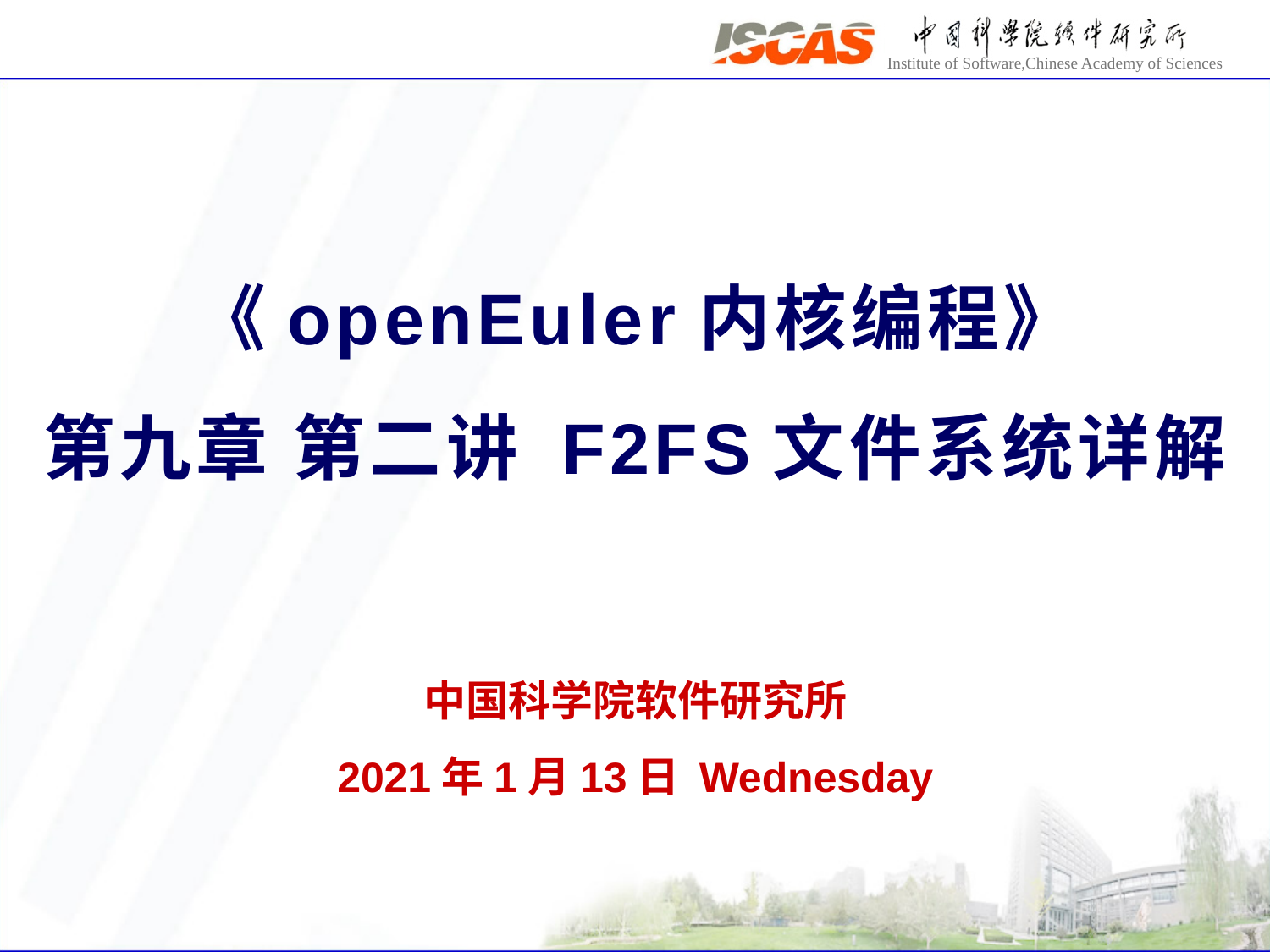

《openEuler内核编程》
第九章 第二讲 F2FS文件系统详解
中国科学院软件研究所
2021年1月13日 Wednesday